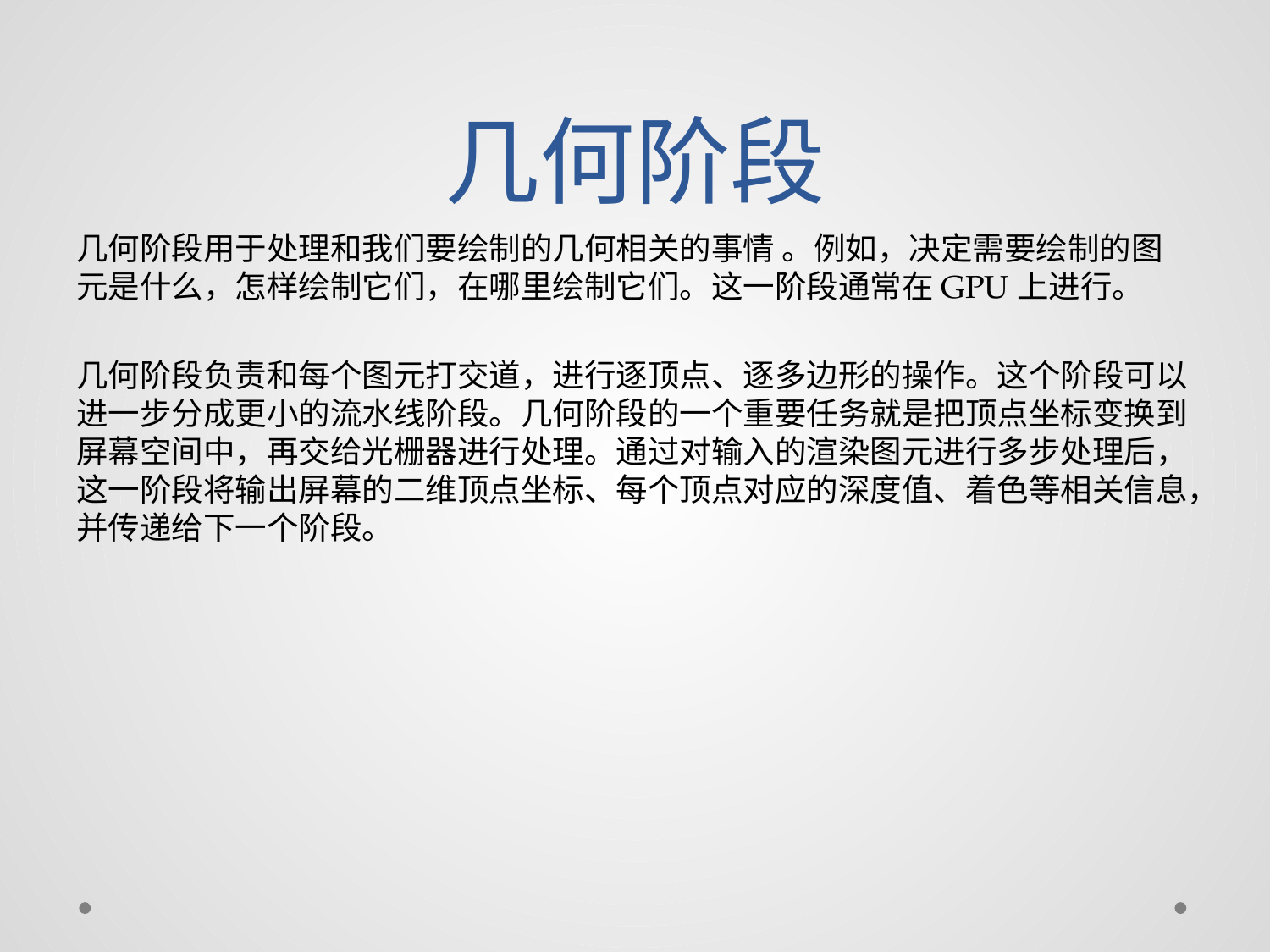

# 几何阶段
几何阶段用于处理和我们要绘制的几何相关的事情 。例如，决定需要绘制的图元是什么，怎样绘制它们，在哪里绘制它们。这一阶段通常在GPU上进行。

几何阶段负责和每个图元打交道，进行逐顶点、逐多边形的操作。这个阶段可以进一步分成更小的流水线阶段。几何阶段的一个重要任务就是把顶点坐标变换到屏幕空间中，再交给光栅器进行处理。通过对输入的渲染图元进行多步处理后，这一阶段将输出屏幕的二维顶点坐标、每个顶点对应的深度值、着色等相关信息，并传递给下一个阶段。